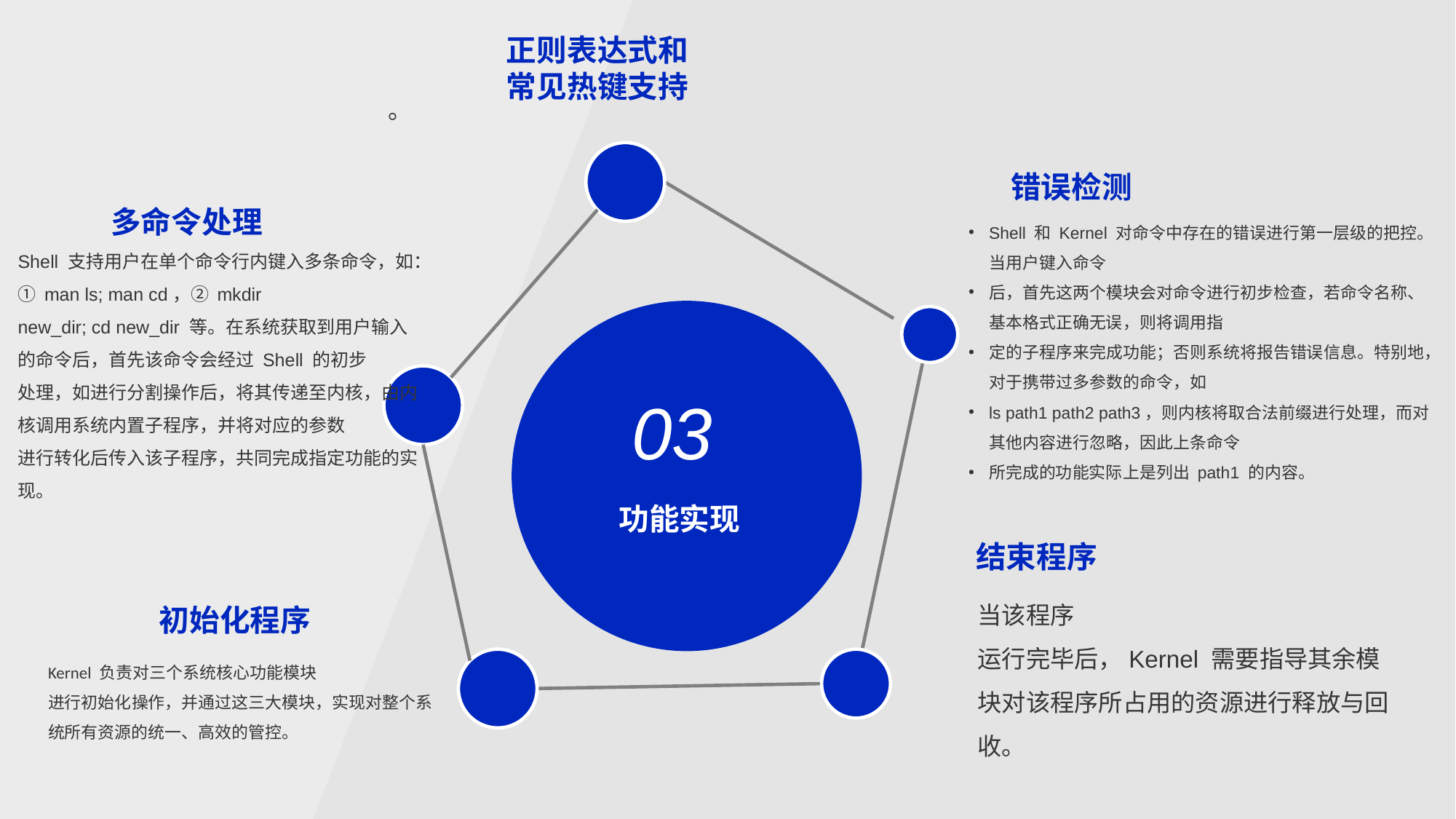

正则表达式和常见热键支持
。

错误检测
多命令处理
Shell 和 Kernel 对命令中存在的错误进行第一层级的把控。当用户键入命令
后，首先这两个模块会对命令进行初步检查，若命令名称、基本格式正确无误，则将调用指
定的子程序来完成功能；否则系统将报告错误信息。特别地，对于携带过多参数的命令，如
ls path1 path2 path3，则内核将取合法前缀进行处理，而对其他内容进行忽略，因此上条命令
所完成的功能实际上是列出 path1 的内容。
Shell 支持用户在单个命令行内键入多条命令，如：① man ls; man cd，② mkdir
new_dir; cd new_dir 等。在系统获取到用户输入的命令后，首先该命令会经过 Shell 的初步
处理，如进行分割操作后，将其传递至内核，由内核调用系统内置子程序，并将对应的参数
进行转化后传入该子程序，共同完成指定功能的实现。

03
功能实现
结束程序
当该程序
运行完毕后，Kernel 需要指导其余模块对该程序所占用的资源进行释放与回收。
初始化程序
Kernel 负责对三个系统核心功能模块
进行初始化操作，并通过这三大模块，实现对整个系统所有资源的统一、高效的管控。